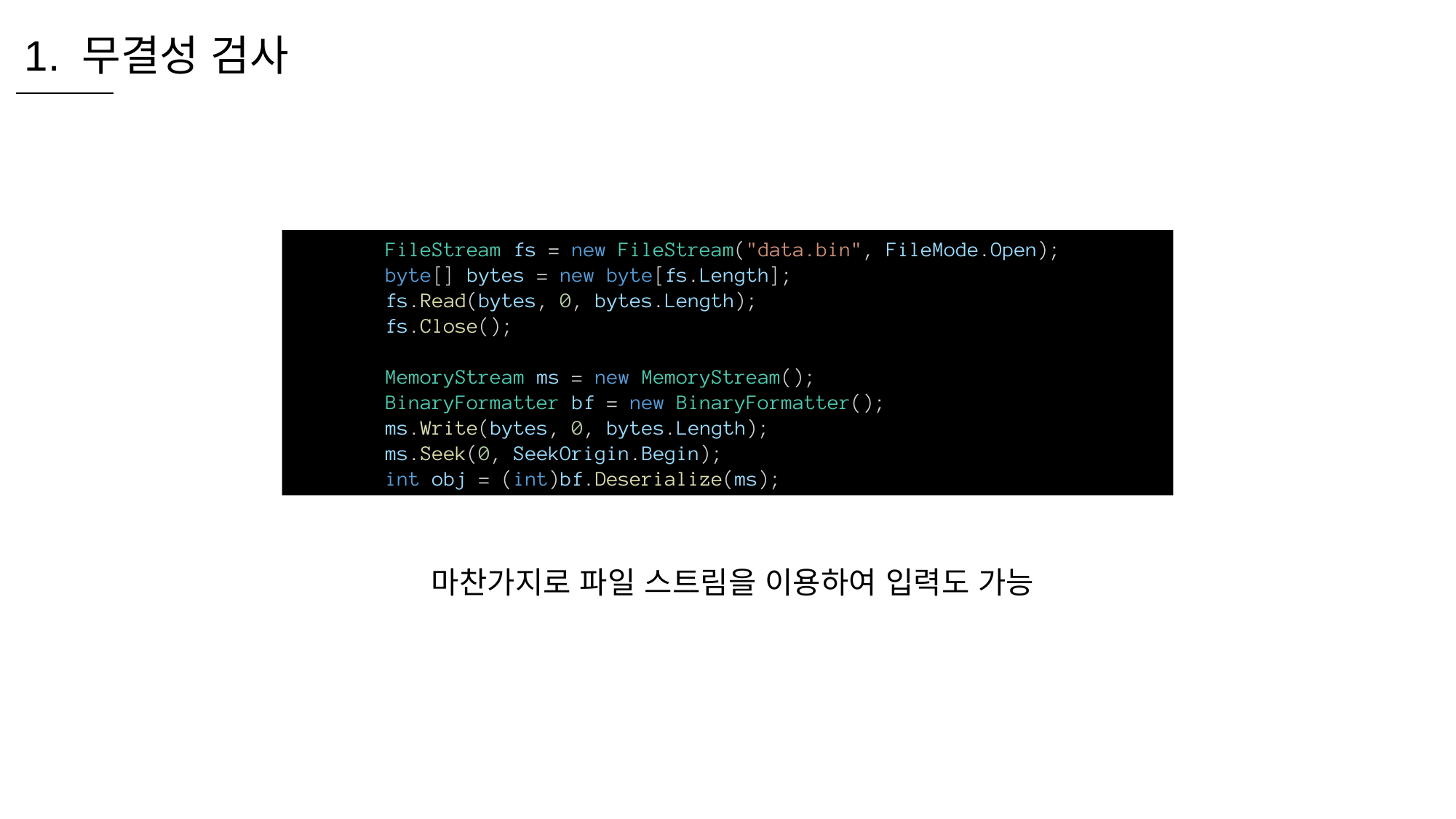

1. 무결성 검사
        FileStream fs = new FileStream("data.bin", FileMode.Open);
        byte[] bytes = new byte[fs.Length];
        fs.Read(bytes, 0, bytes.Length);
        fs.Close();
        MemoryStream ms = new MemoryStream();
        BinaryFormatter bf = new BinaryFormatter();
        ms.Write(bytes, 0, bytes.Length);
        ms.Seek(0, SeekOrigin.Begin);
        int obj = (int)bf.Deserialize(ms);
마찬가지로 파일 스트림을 이용하여 입력도 가능